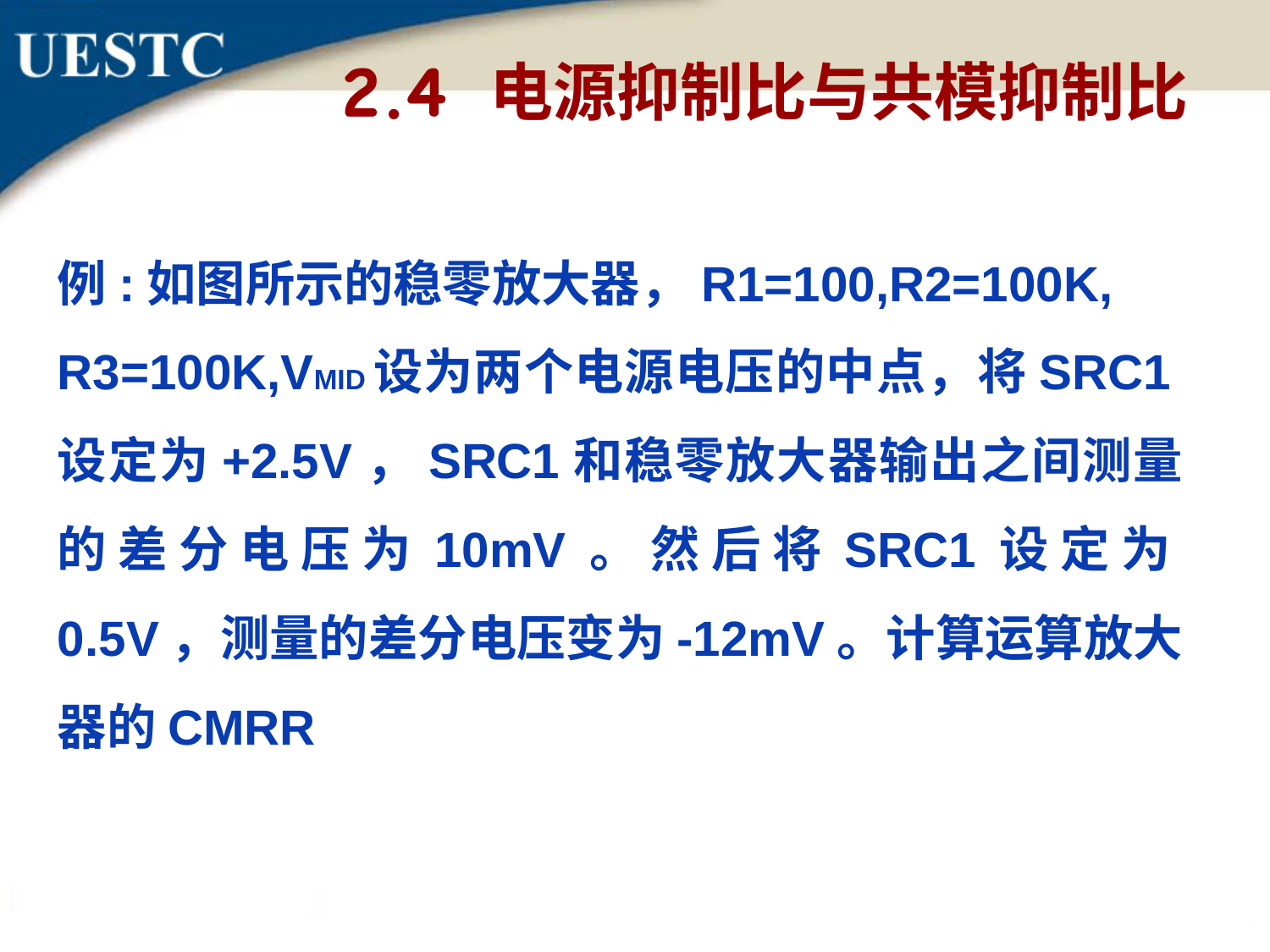

2.4 电源抑制比与共模抑制比
例:如图所示的稳零放大器，R1=100,R2=100K,
R3=100K,VMID设为两个电源电压的中点，将SRC1设定为+2.5V，SRC1和稳零放大器输出之间测量的差分电压为10mV。然后将SRC1设定为0.5V，测量的差分电压变为-12mV。计算运算放大器的CMRR